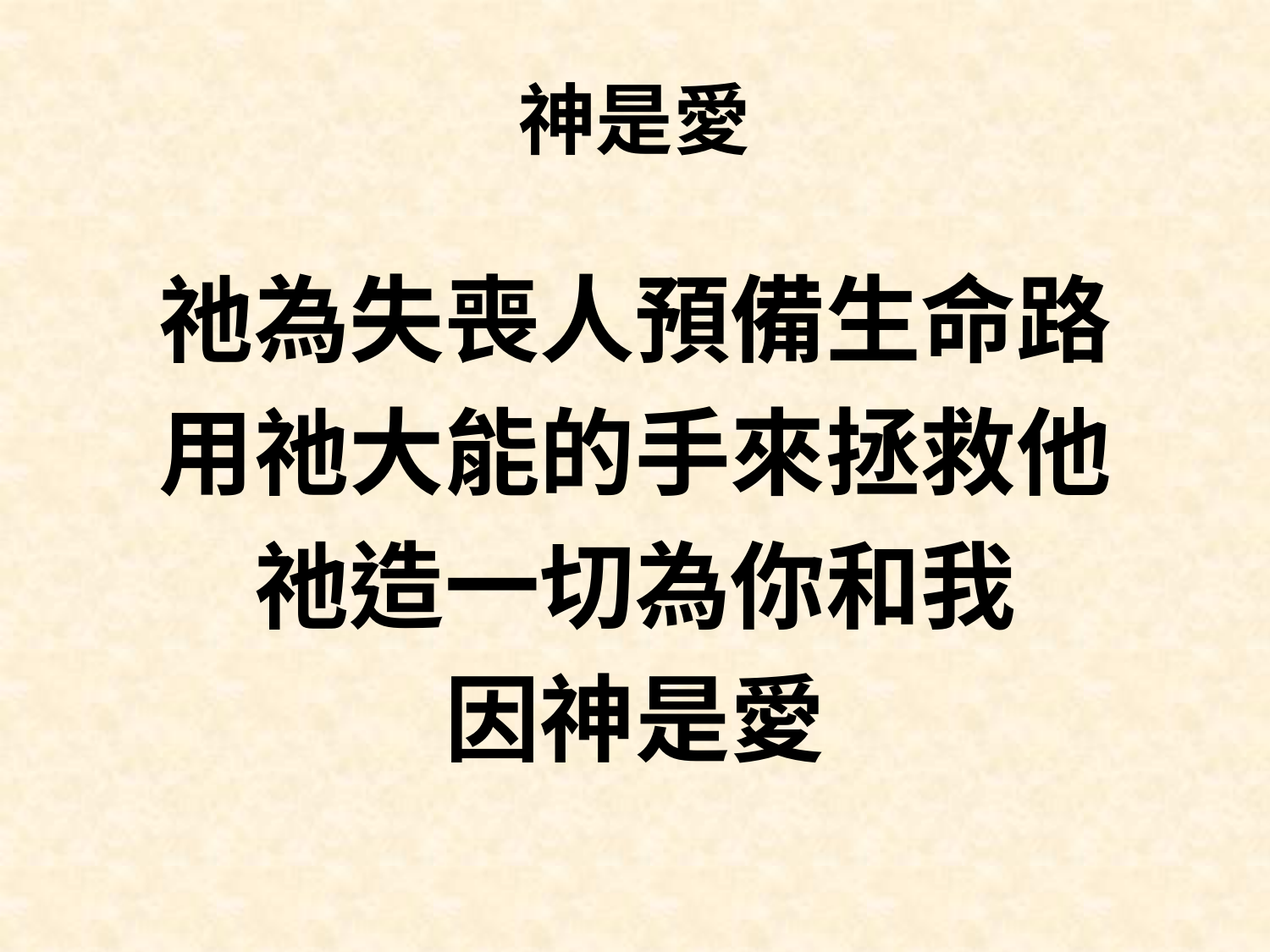

# 神是愛
祂為失喪人預備生命路
用祂大能的手來拯救他
祂造一切為你和我
因神是愛